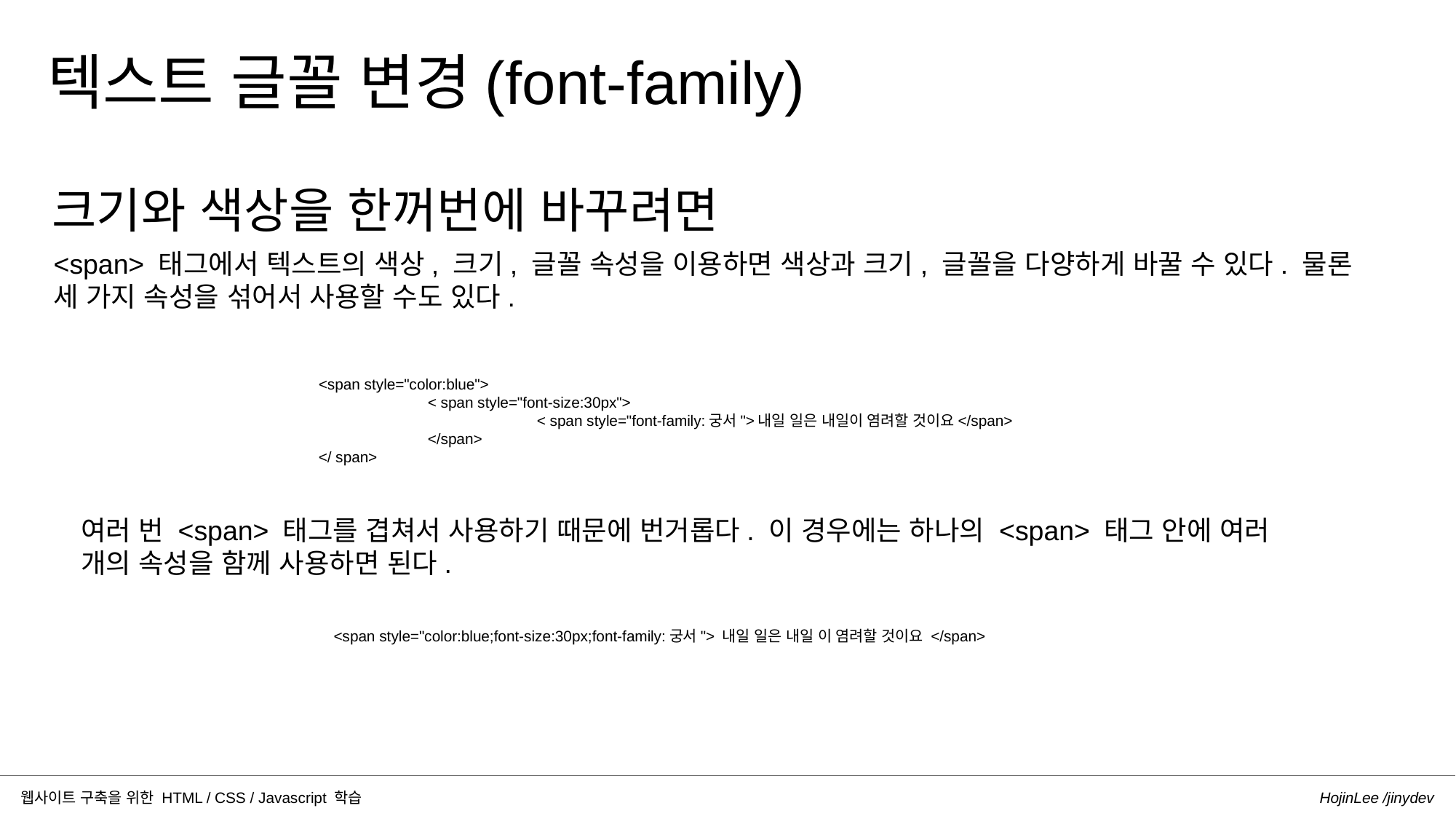

텍스트 글꼴 변경(font-family)
크기와 색상을 한꺼번에 바꾸려면
3
<span> 태그에서 텍스트의 색상, 크기, 글꼴 속성을 이용하면 색상과 크기, 글꼴을 다양하게 바꿀 수 있다. 물론 세 가지 속성을 섞어서 사용할 수도 있다.
<span style="color:blue">
	< span style="font-size:30px">
		< span style="font-family:궁서">내일 일은 내일이 염려할 것이요</span>
	</span>
</ span>
여러 번 <span> 태그를 겹쳐서 사용하기 때문에 번거롭다. 이 경우에는 하나의 <span> 태그 안에 여러 개의 속성을 함께 사용하면 된다.
<span style="color:blue;font-size:30px;font-family:궁서"> 내일 일은 내일 이 염려할 것이요 </span>
HojinLee /jinydev
웹사이트 구축을 위한 HTML / CSS / Javascript 학습